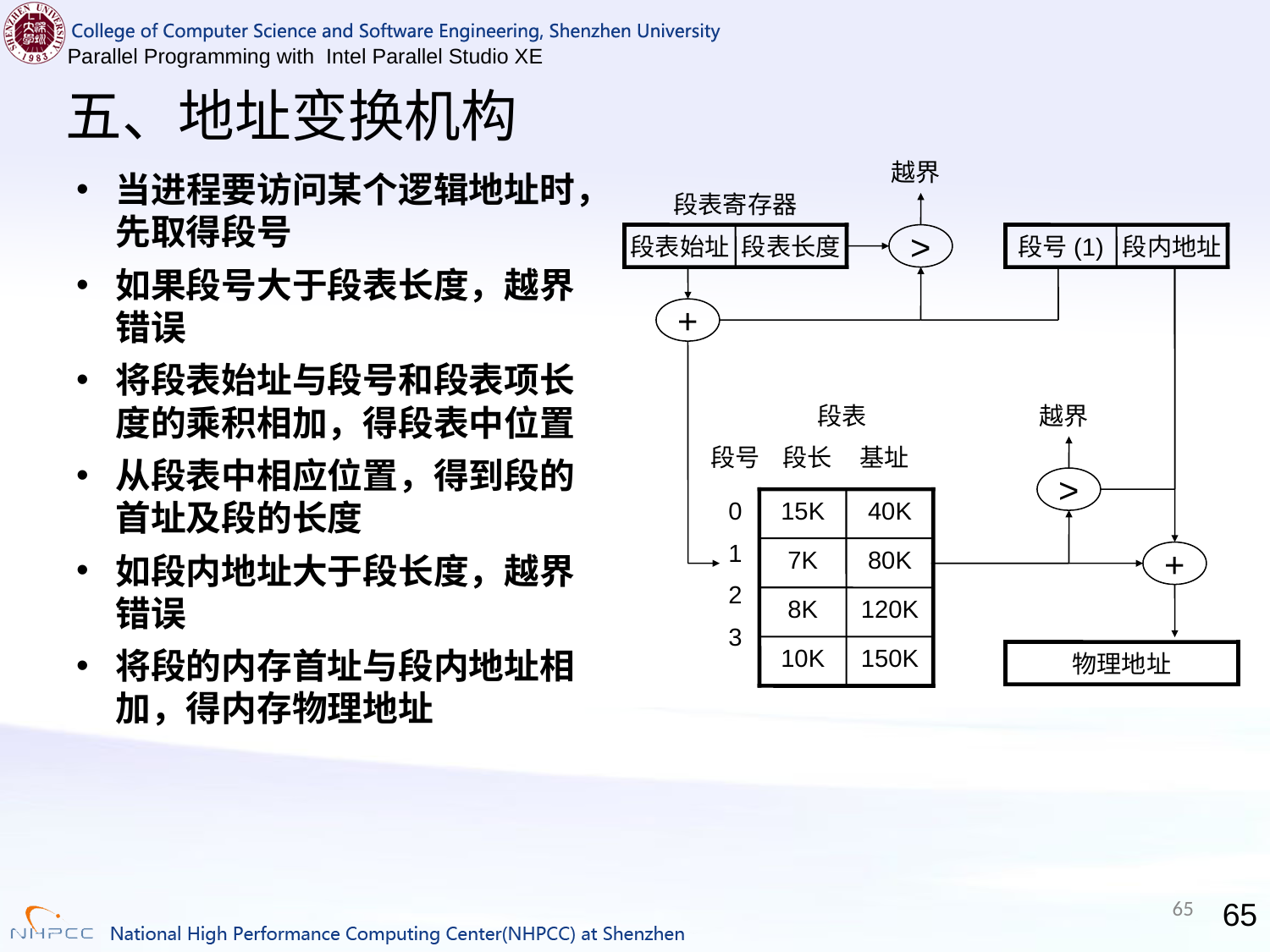

# 五、地址变换机构
越界

>

当进程要访问某个逻辑地址时，先取得段号
如果段号大于段表长度，越界错误
将段表始址与段号和段表项长度的乘积相加，得段表中位置
从段表中相应位置，得到段的首址及段的长度
如段内地址大于段长度，越界错误
将段的内存首址与段内地址相加，得内存物理地址
段表寄存器
段表始址

段表长度

段号(1)

段内地址

+

+

越界

>

       段表
段号    段长     基址
0
1
2
3
15K

40K

7K

80K
8K

120K
10K

150K

物理地址

65
65